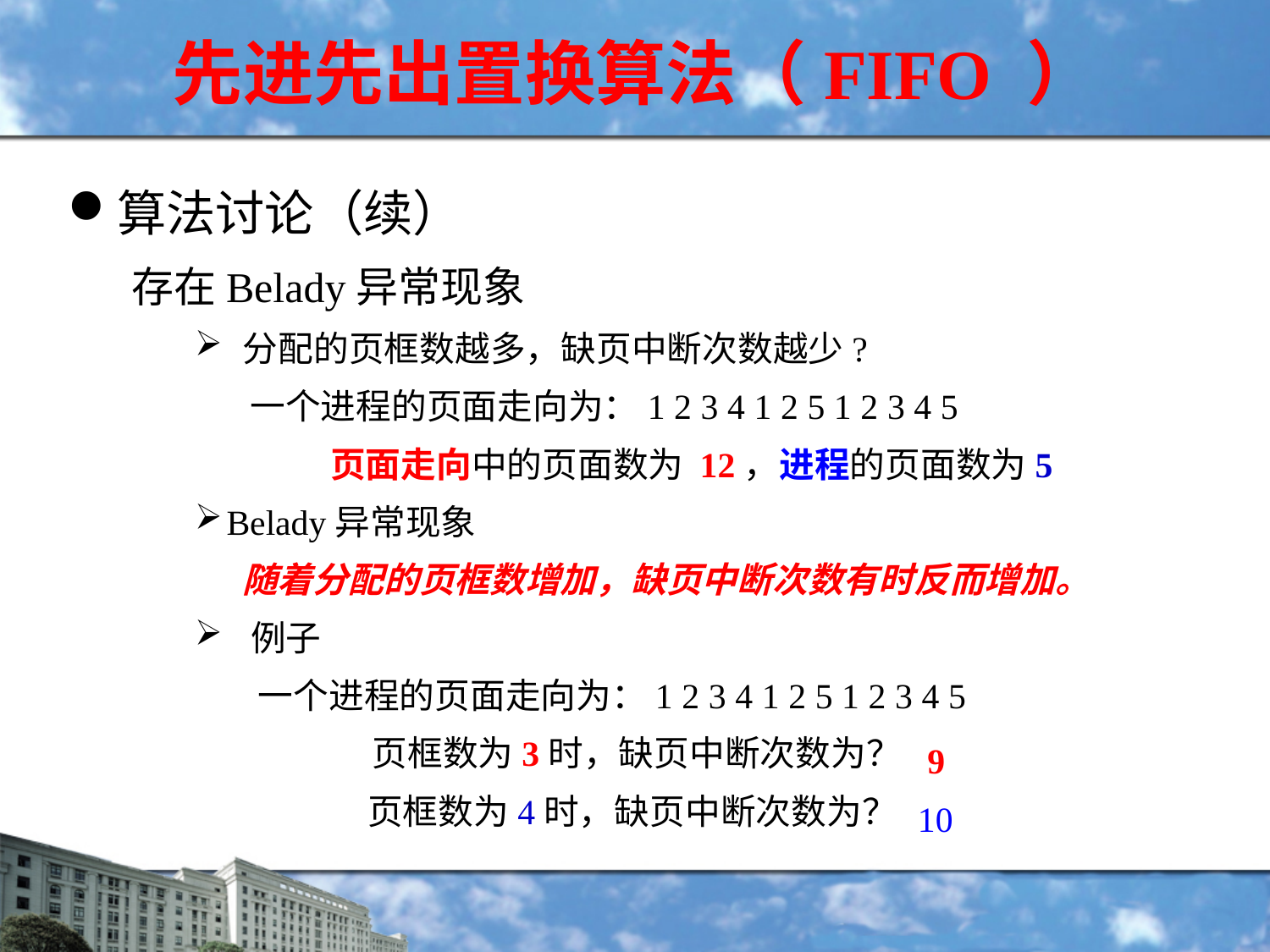

先进先出置换算法（FIFO ）
算法讨论（续）
存在Belady异常现象
 分配的页框数越多，缺页中断次数越少?
      一个进程的页面走向为：1 2 3 4 1 2 5 1 2 3 4 5
       　　页面走向中的页面数为 12，进程的页面数为5
Belady异常现象
     随着分配的页框数增加，缺页中断次数有时反而增加。
  例子
       一个进程的页面走向为：1 2 3 4 1 2 5 1 2 3 4 5
                     页框数为3时，缺页中断次数为？
                     页框数为4时，缺页中断次数为？
9
10